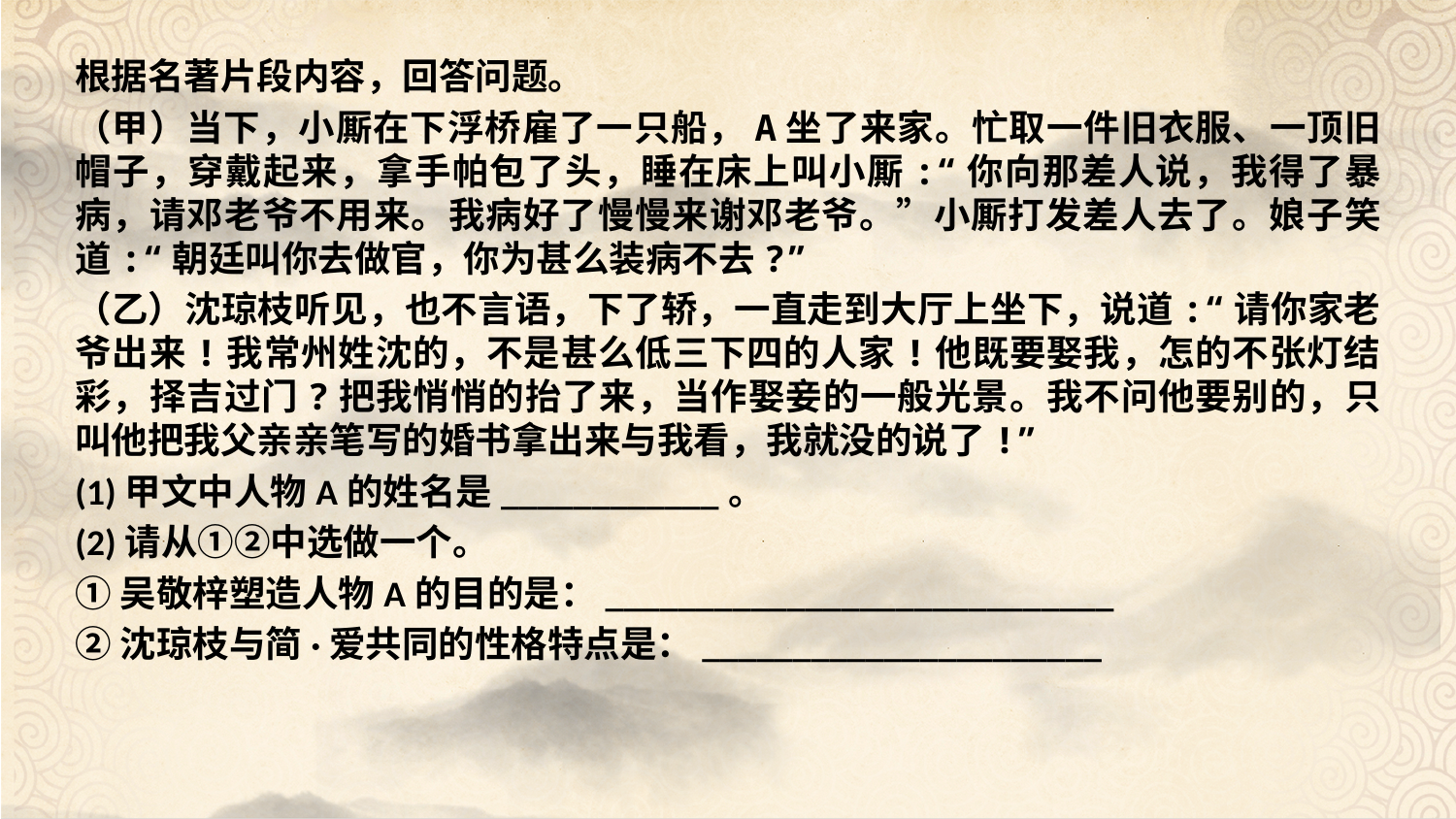

根据名著片段内容，回答问题。
（甲）当下，小厮在下浮桥雇了一只船，A坐了来家。忙取一件旧衣服、一顶旧帽子，穿戴起来，拿手帕包了头，睡在床上叫小厮:“你向那差人说，我得了暴病，请邓老爷不用来。我病好了慢慢来谢邓老爷。”小厮打发差人去了。娘子笑道:“朝廷叫你去做官，你为甚么装病不去?”
（乙）沈琼枝听见，也不言语，下了轿，一直走到大厅上坐下，说道:“请你家老爷出来!我常州姓沈的，不是甚么低三下四的人家!他既要娶我，怎的不张灯结彩，择吉过门?把我悄悄的抬了来，当作娶妾的一般光景。我不问他要别的，只叫他把我父亲亲笔写的婚书拿出来与我看，我就没的说了!”
(1)甲文中人物A的姓名是____________。
(2)请从①②中选做一个。
①吴敬梓塑造人物A的目的是：____________________________
②沈琼枝与简·爱共同的性格特点是：______________________